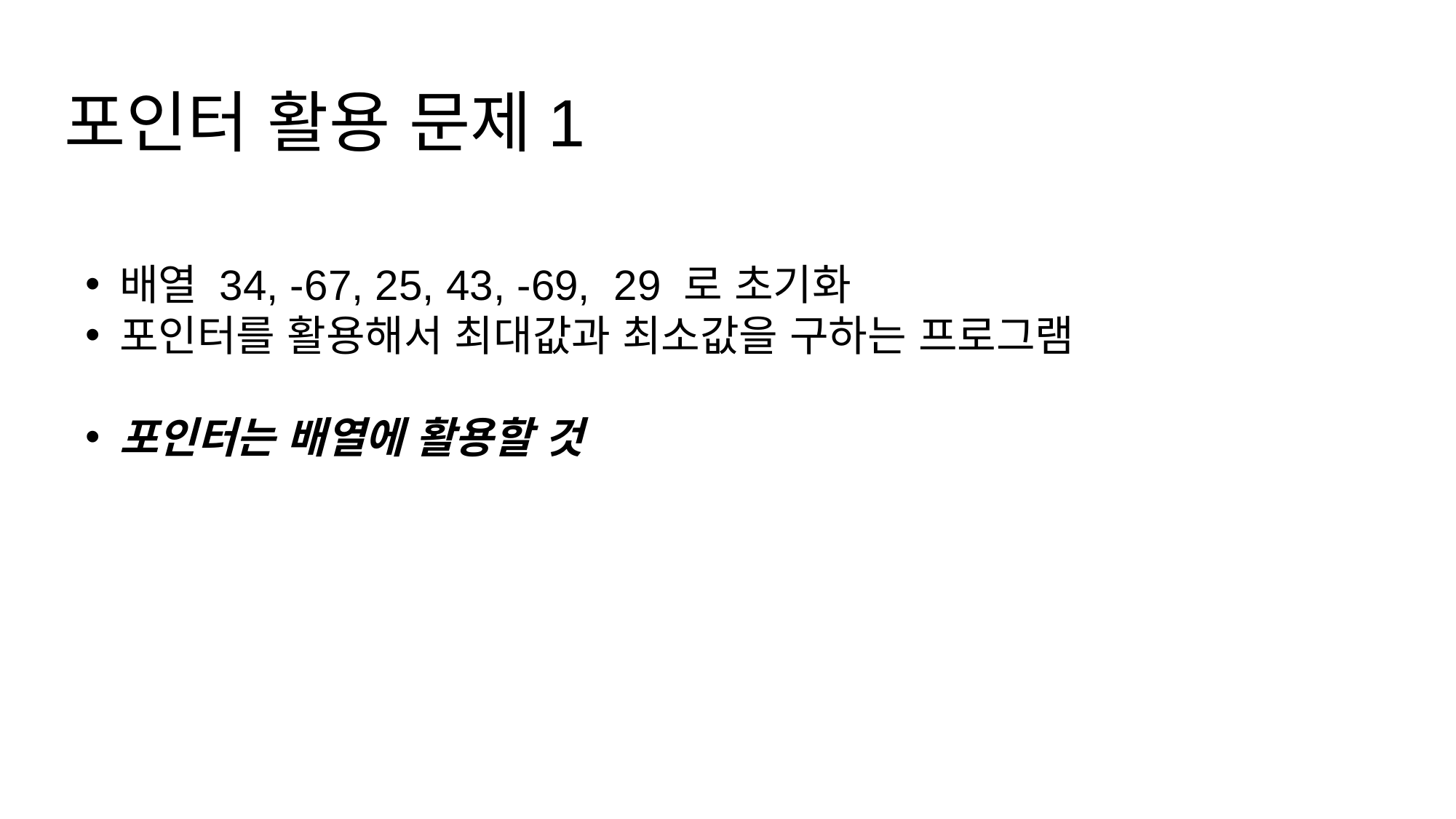

# 포인터 활용 문제1
배열 34, -67, 25, 43, -69,  29 로 초기화
포인터를 활용해서 최대값과 최소값을 구하는 프로그램

포인터는 배열에 활용할 것